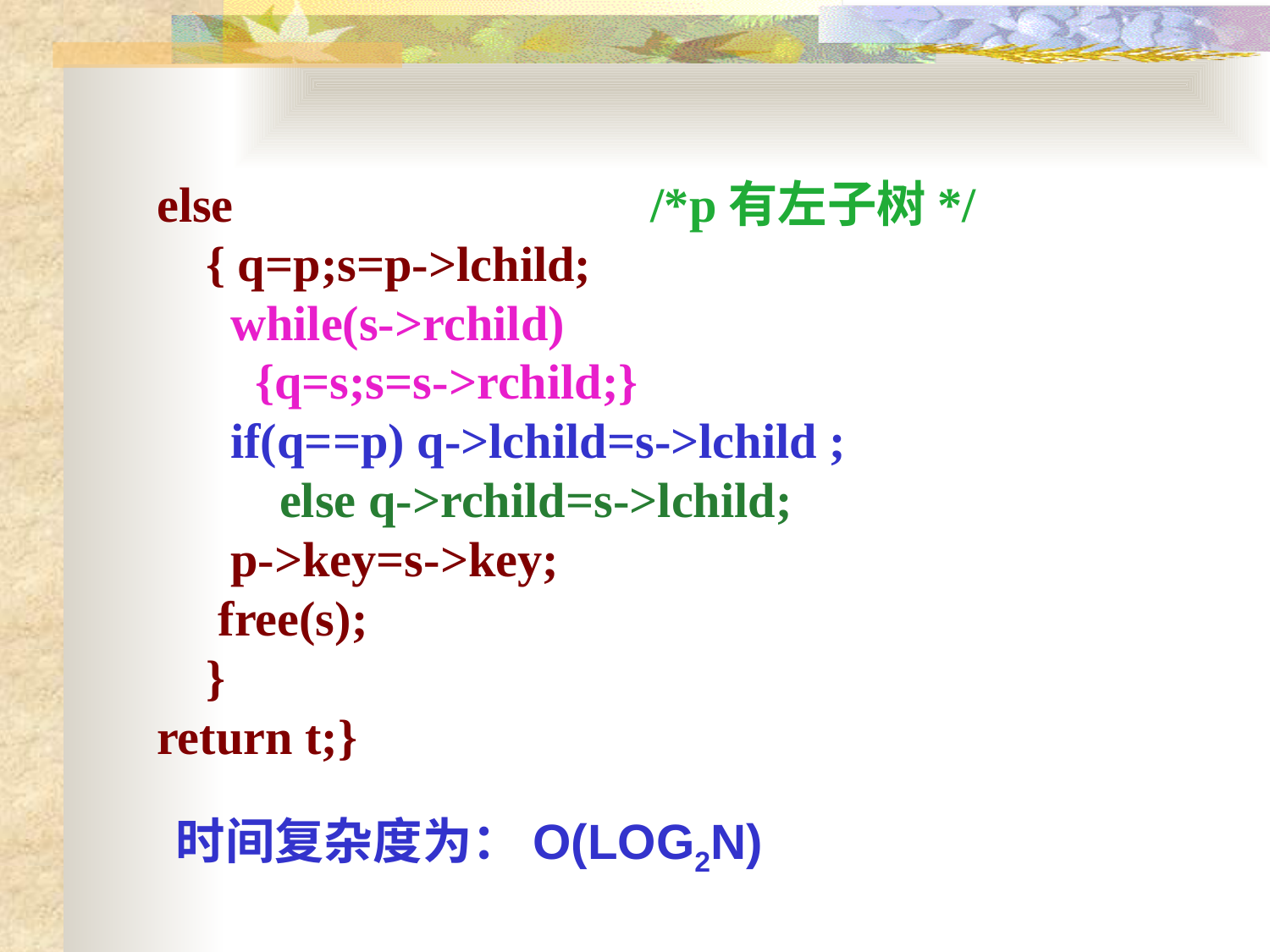

else                                  /*p有左子树*/
    { q=p;s=p->lchild;
      while(s->rchild)
        {q=s;s=s->rchild;}
      if(q==p) q->lchild=s->lchild ;
          else q->rchild=s->lchild;
      p->key=s->key;
     free(s);
    }
return t;}
 时间复杂度为：O(LOG2N)